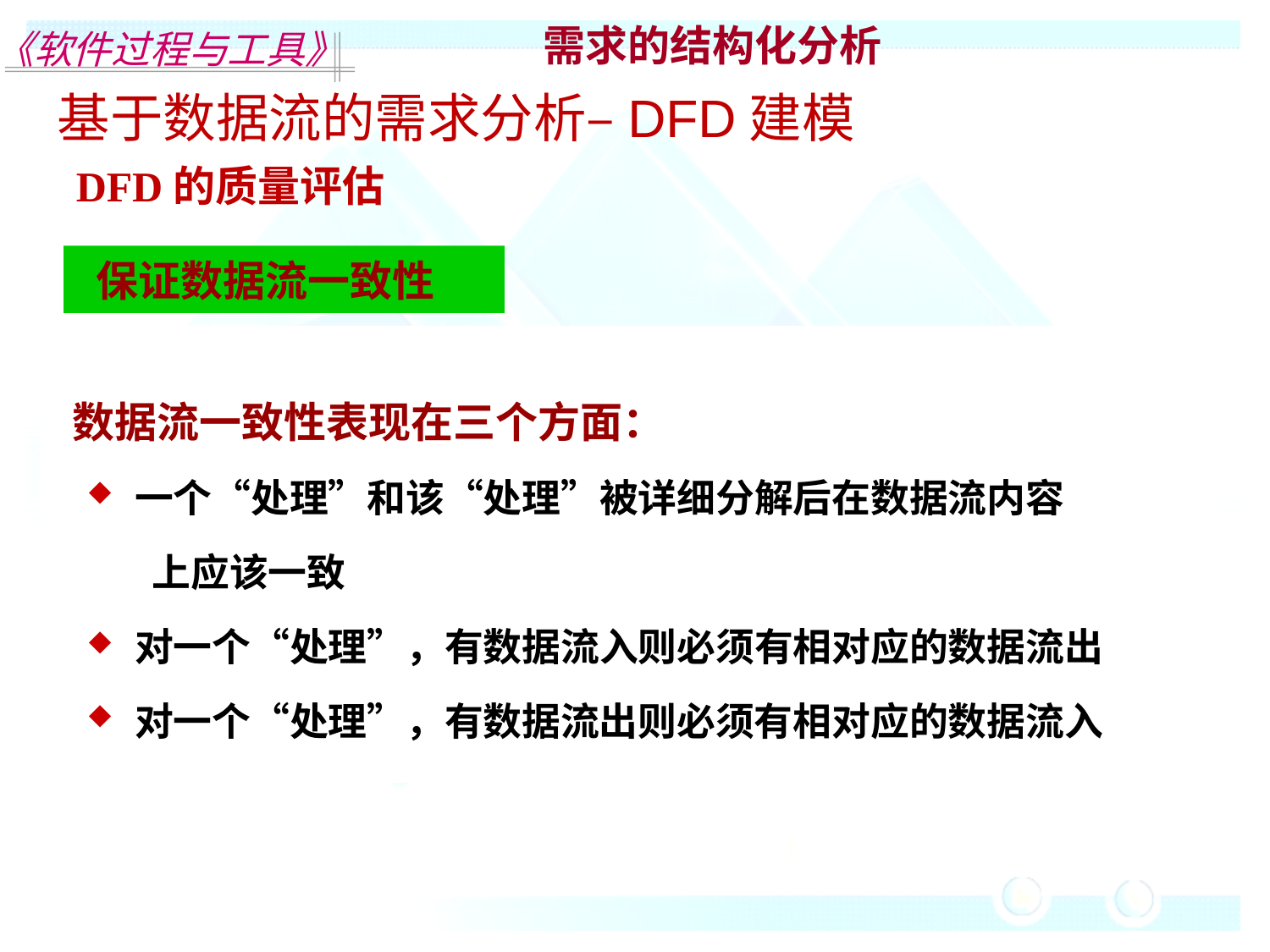

需求的结构化分析
基于数据流的需求分析–DFD建模
DFD的质量评估
 保证数据流一致性
 数据流一致性表现在三个方面：
 一个“处理”和该“处理”被详细分解后在数据流内容
    上应该一致
 对一个“处理”，有数据流入则必须有相对应的数据流出
 对一个“处理”，有数据流出则必须有相对应的数据流入